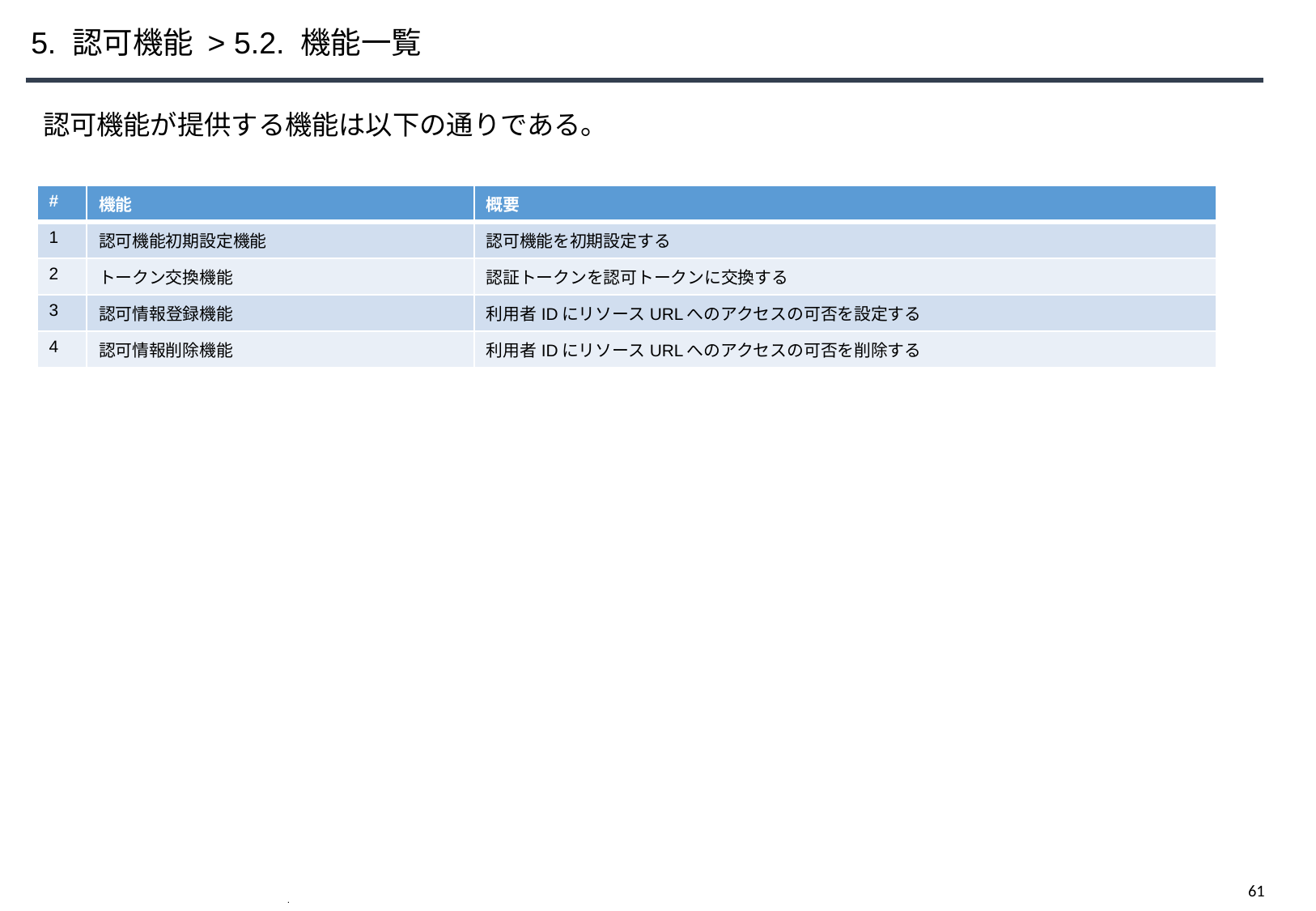

# 5. 認可機能 > 5.2. 機能一覧
認可機能が提供する機能は以下の通りである。
| # | 機能 | 概要 |
| --- | --- | --- |
| 1 | 認可機能初期設定機能 | 認可機能を初期設定する |
| 2 | トークン交換機能 | 認証トークンを認可トークンに交換する |
| 3 | 認可情報登録機能 | 利用者IDにリソースURLへのアクセスの可否を設定する |
| 4 | 認可情報削除機能 | 利用者IDにリソースURLへのアクセスの可否を削除する |